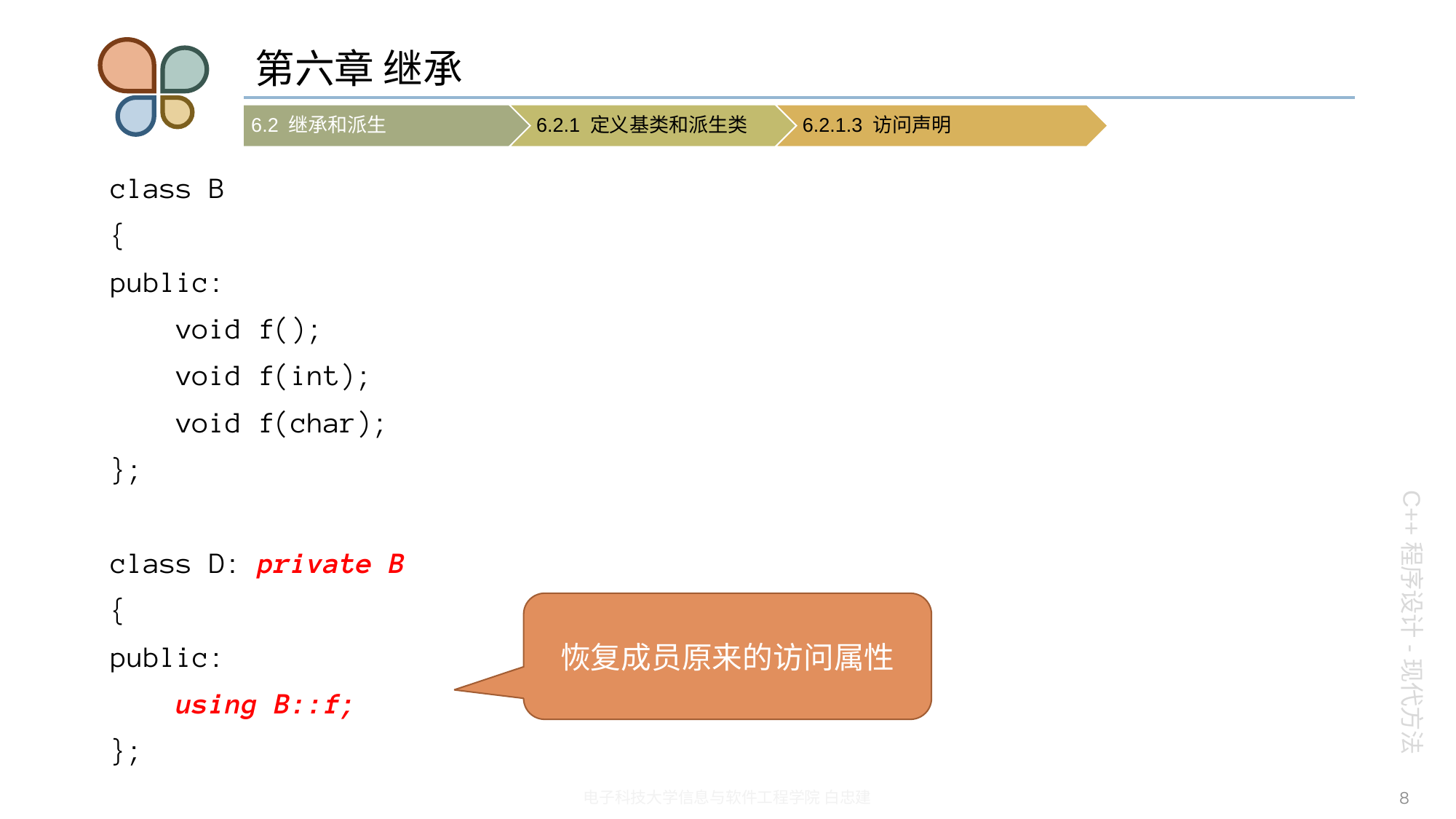

# 第六章 继承
6.2 继承和派生
6.2.1 定义基类和派生类
6.2.1.3 访问声明
class B
{
public:
    void f();
    void f(int);
    void f(char);
};

class D: private B
{
public:
    using B::f;
};

恢复成员原来的访问属性
8